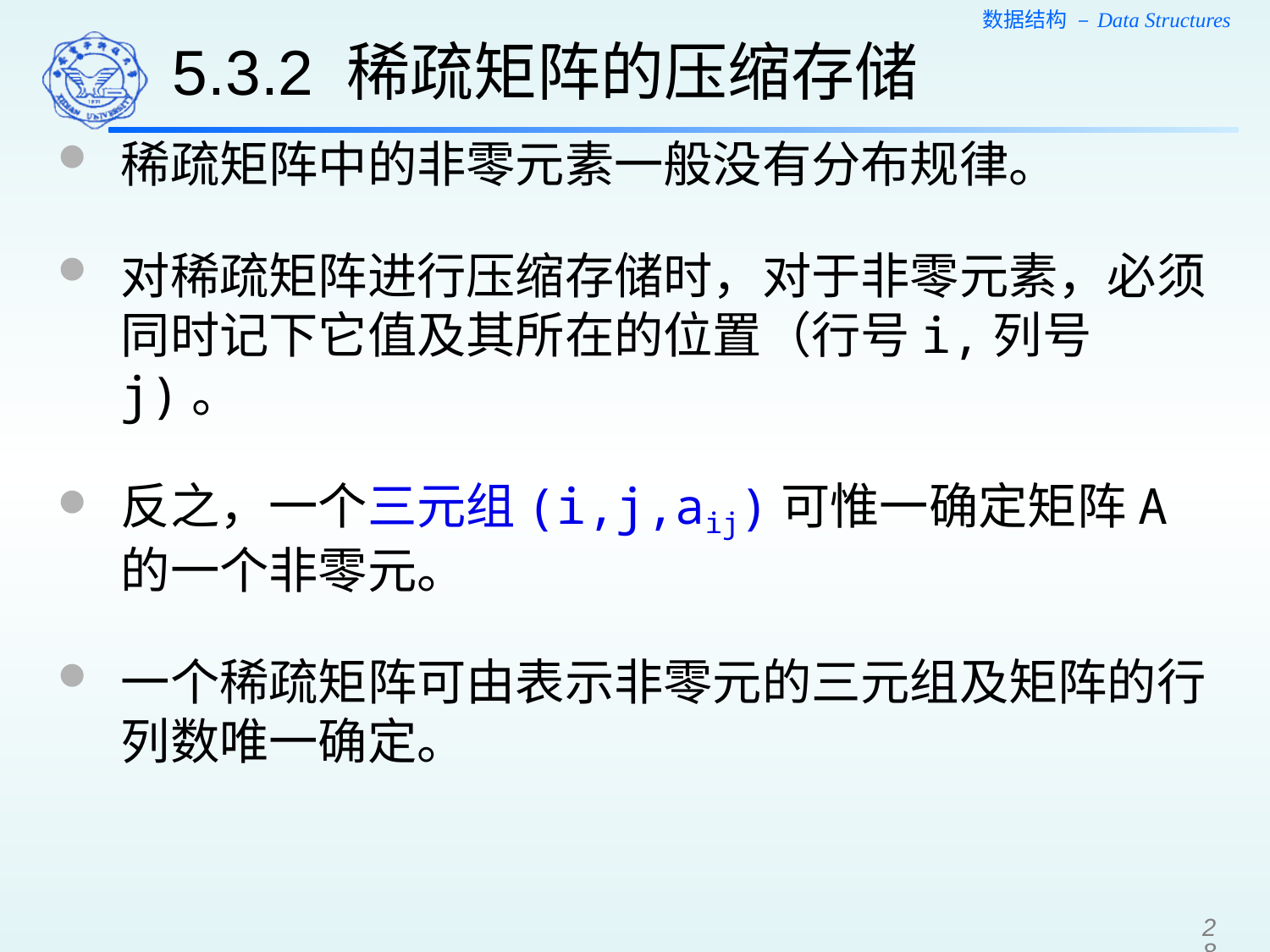

5.3.2 稀疏矩阵的压缩存储
稀疏矩阵中的非零元素一般没有分布规律。
对稀疏矩阵进行压缩存储时，对于非零元素，必须同时记下它值及其所在的位置（行号i,列号j)。
反之，一个三元组(i,j,aij)可惟一确定矩阵A的一个非零元。
一个稀疏矩阵可由表示非零元的三元组及矩阵的行列数唯一确定。
28